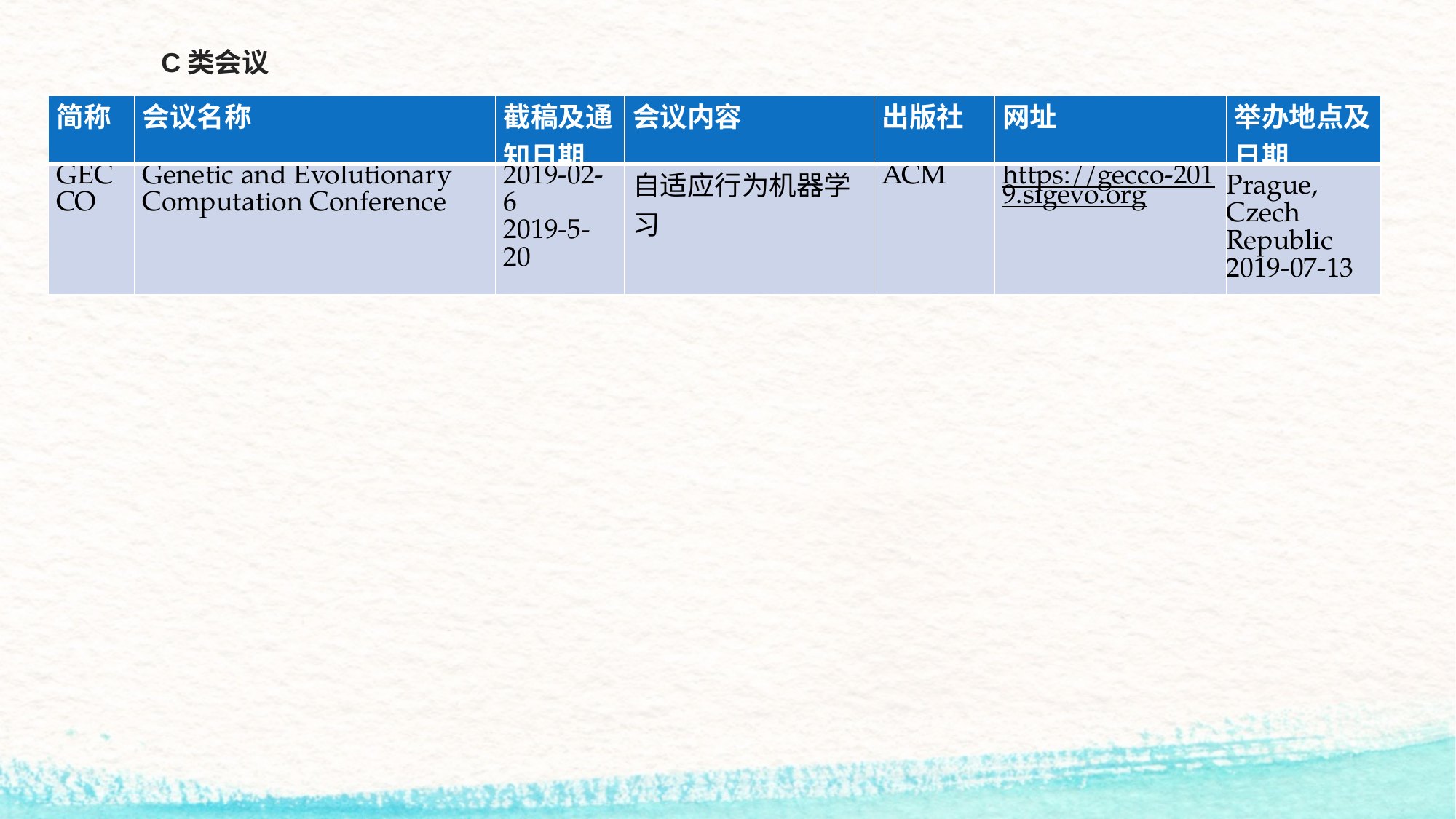

C类会议
| 简称 | 会议名称 | 截稿及通知日期 | 会议内容 | 出版社 | 网址 | 举办地点及日期 |
| --- | --- | --- | --- | --- | --- | --- |
| GECCO | Genetic and Evolutionary Computation Conference | 2019-02-6 2019-5-20 | 自适应行为机器学习 | ACM | https://gecco-2019.sigevo.org | Prague, Czech Republic 2019-07-13 |